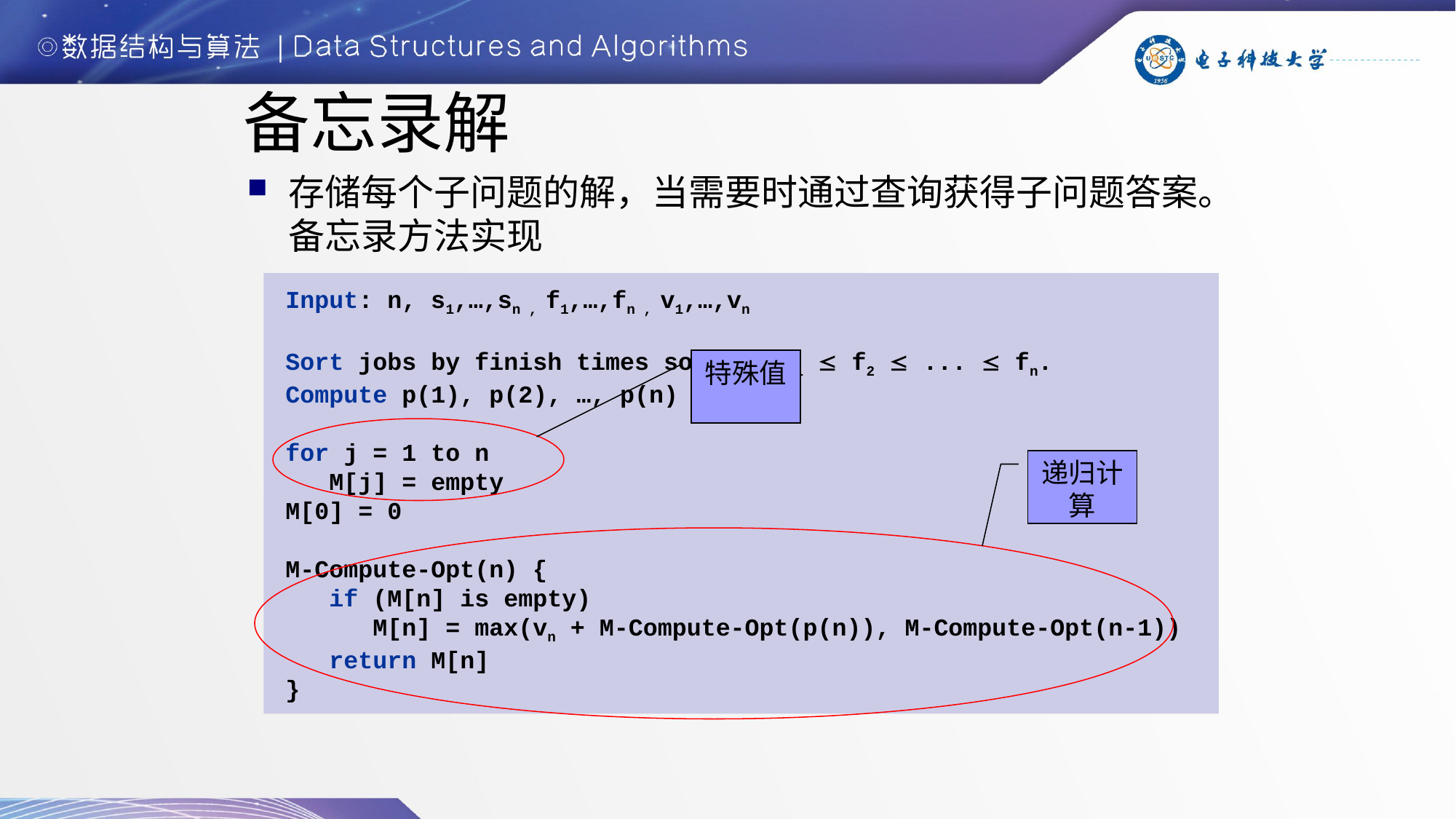

# 备忘录解
存储每个子问题的解，当需要时通过查询获得子问题答案。备忘录方法实现
Input: n, s1,…,sn , f1,…,fn , v1,…,vn

Sort jobs by finish times so that f1 ≤ f2 ≤ ... ≤ fn.
Compute p(1), p(2), …, p(n)

for j = 1 to n
   M[j] = empty
M[0] = 0

M-Compute-Opt(n) {
   if (M[n] is empty)
      M[n] = max(vn + M-Compute-Opt(p(n)), M-Compute-Opt(n-1))
   return M[n]
}
特殊值

递归计算